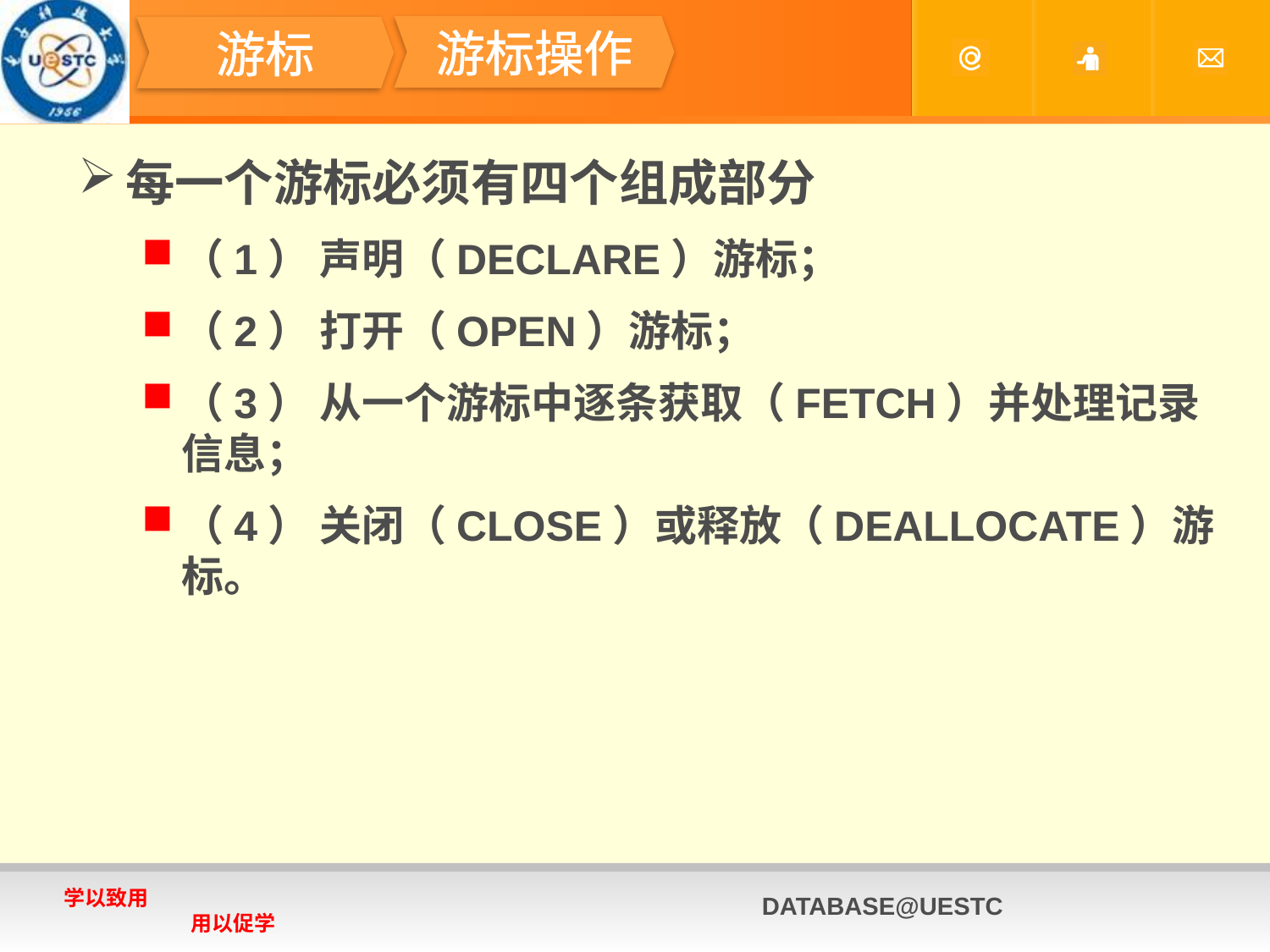

#
游标操作
游标
每一个游标必须有四个组成部分
（1） 声明（DECLARE）游标；
（2） 打开（OPEN）游标；
（3） 从一个游标中逐条获取（FETCH）并处理记录信息；
（4） 关闭（CLOSE）或释放（DEALLOCATE）游标。